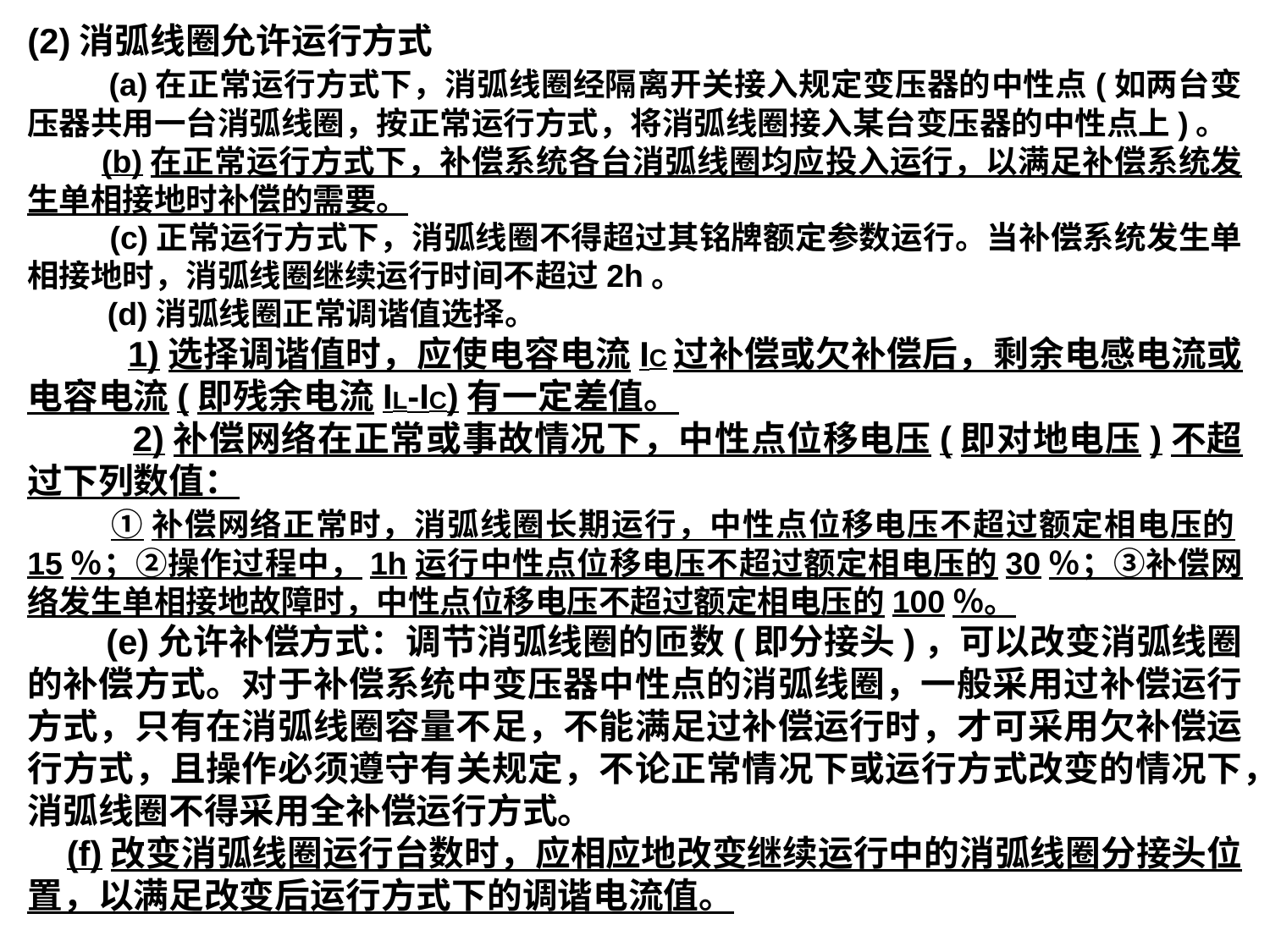

(2)消弧线圈允许运行方式
        (a)在正常运行方式下，消弧线圈经隔离开关接入规定变压器的中性点(如两台变压器共用一台消弧线圈，按正常运行方式，将消弧线圈接入某台变压器的中性点上)。
        (b)在正常运行方式下，补偿系统各台消弧线圈均应投入运行，以满足补偿系统发生单相接地时补偿的需要。
         (c)正常运行方式下，消弧线圈不得超过其铭牌额定参数运行。当补偿系统发生单相接地时，消弧线圈继续运行时间不超过2h。
         (d)消弧线圈正常调谐值选择。
          1)选择调谐值时，应使电容电流IC过补偿或欠补偿后，剩余电感电流或电容电流(即残余电流IL-IC)有一定差值。
          2)补偿网络在正常或事故情况下，中性点位移电压(即对地电压)不超过下列数值：
         ①补偿网络正常时，消弧线圈长期运行，中性点位移电压不超过额定相电压的15％；②操作过程中，1h运行中性点位移电压不超过额定相电压的30％；③补偿网络发生单相接地故障时，中性点位移电压不超过额定相电压的100％。
        (e)允许补偿方式：调节消弧线圈的匝数(即分接头)，可以改变消弧线圈的补偿方式。对于补偿系统中变压器中性点的消弧线圈，一般采用过补偿运行方式，只有在消弧线圈容量不足，不能满足过补偿运行时，才可采用欠补偿运行方式，且操作必须遵守有关规定，不论正常情况下或运行方式改变的情况下，消弧线圈不得采用全补偿运行方式。
    (f)改变消弧线圈运行台数时，应相应地改变继续运行中的消弧线圈分接头位置，以满足改变后运行方式下的调谐电流值。